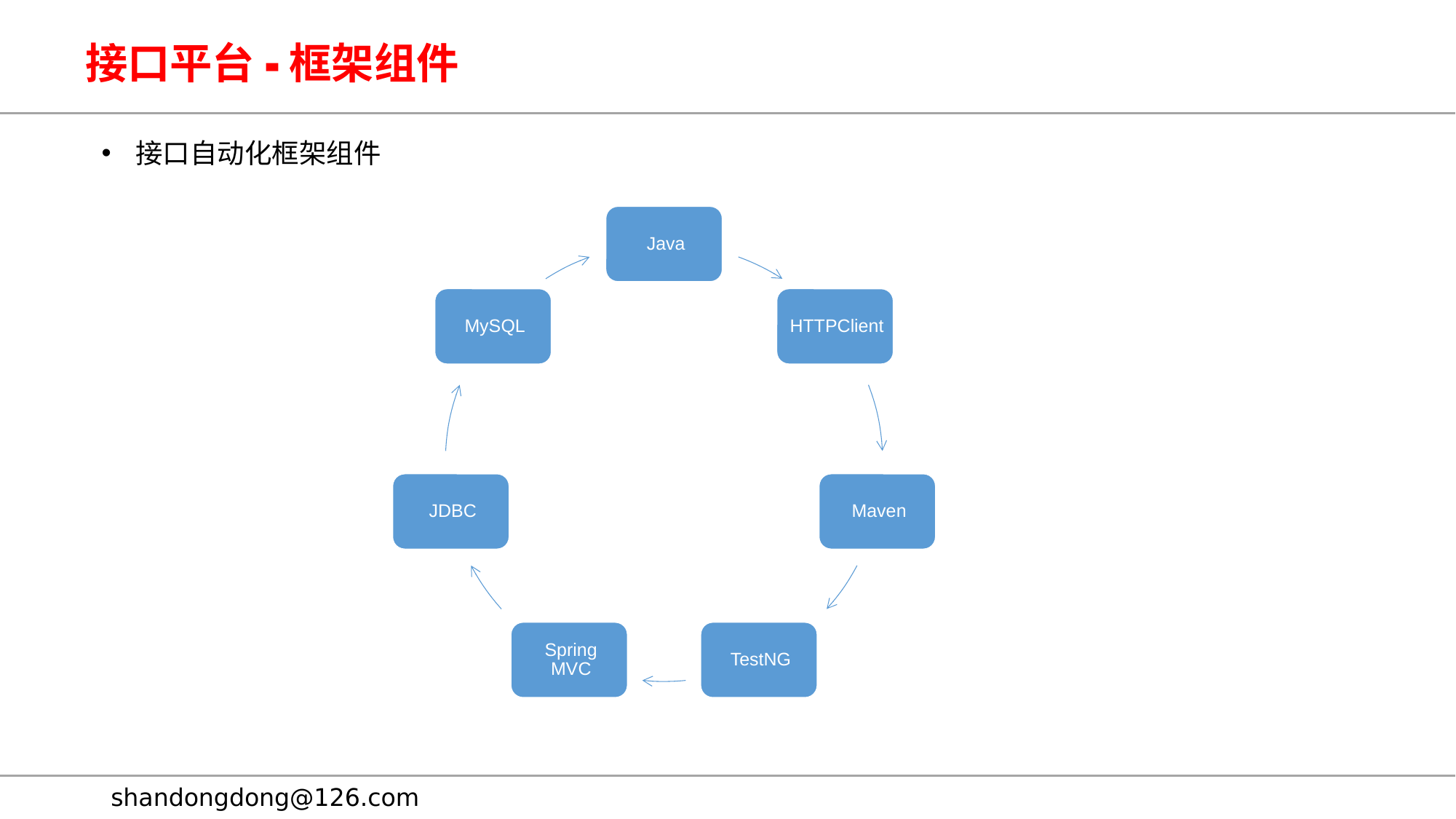

# 接口平台-框架组件
接口自动化框架组件
Java
HTTPClient
Maven
TestNG
Spring MVC
JDBC
MySQL